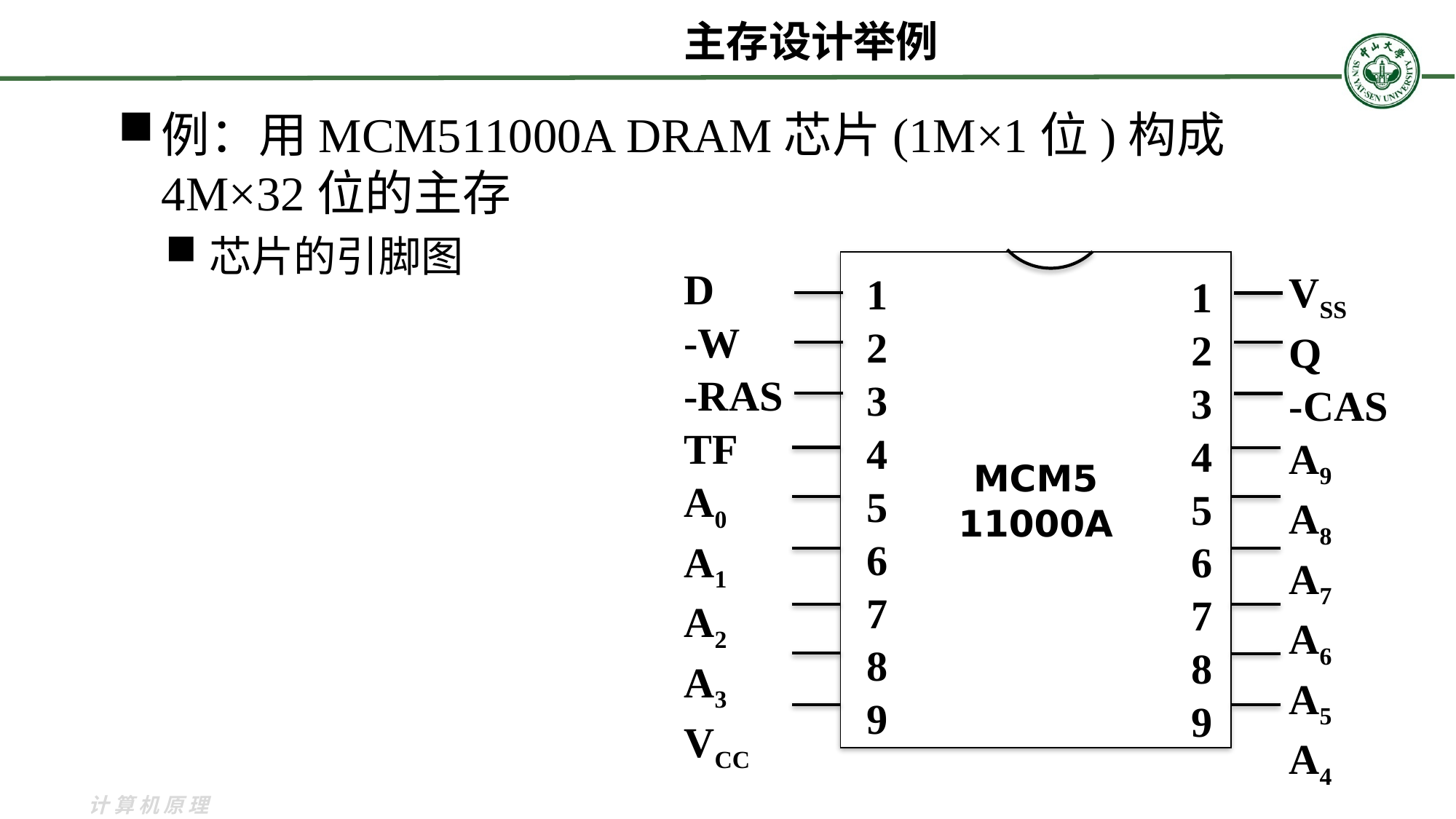

# 主存设计举例
例：用MCM511000A DRAM芯片(1M×1位)构成4M×32位的主存
芯片的引脚图

MCM5
11000A
D
-W
-RAS
TF
A0
A1
A2
A3
VCC
VSS
Q
-CAS
A9
A8
A7
A6
A5
A4
1
2
3
4
5
6
7
8
9
1
2
3
4
5
6
7
8
9